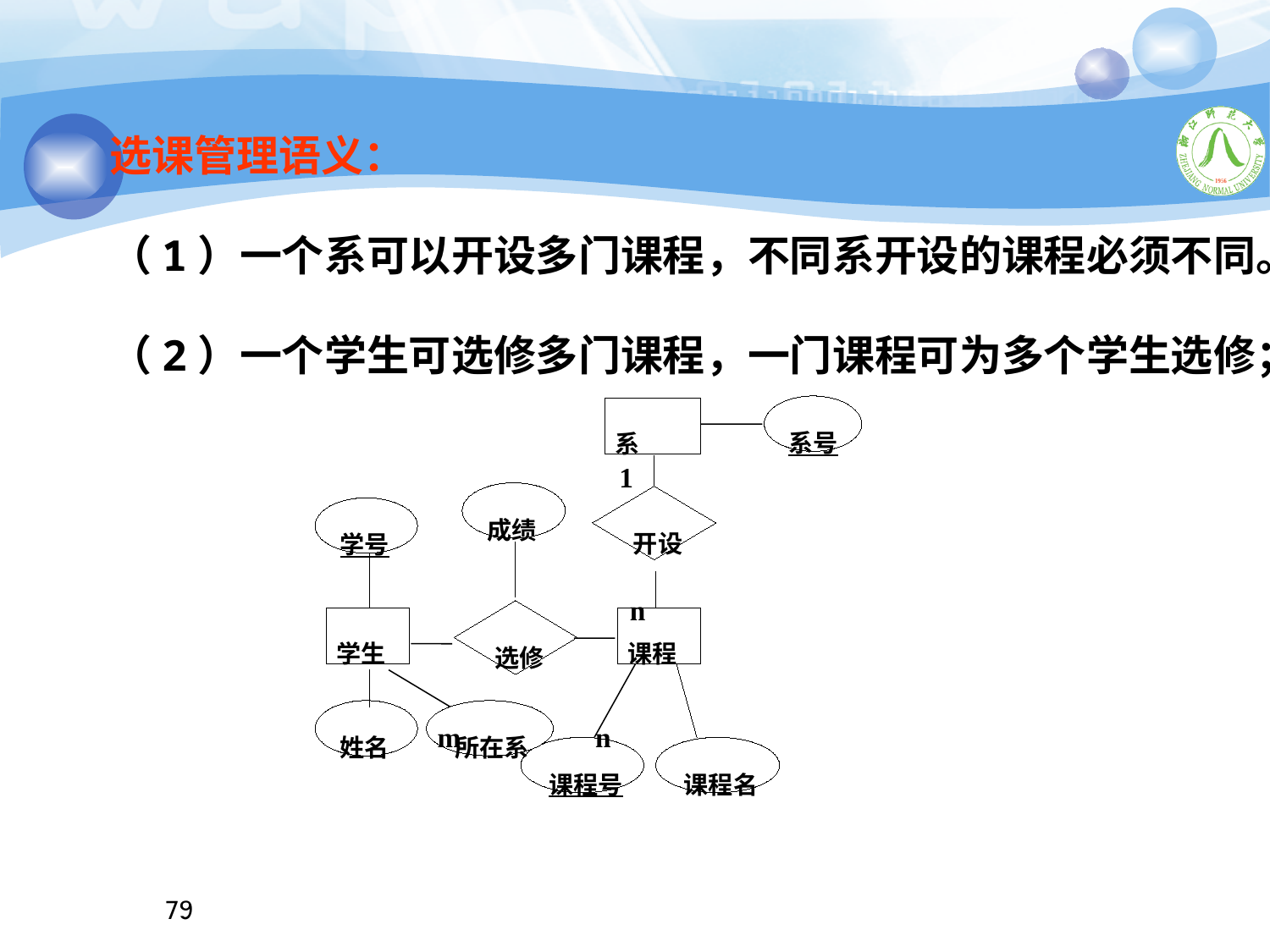

选课管理语义：
（1）一个系可以开设多门课程，不同系开设的课程必须不同。
（2）一个学生可选修多门课程，一门课程可为多个学生选修；

系号
系

                          1

                           n
m                   n

成绩
开设
学号

选修
学生
课程

姓名
所在系
课程号
课程名
79